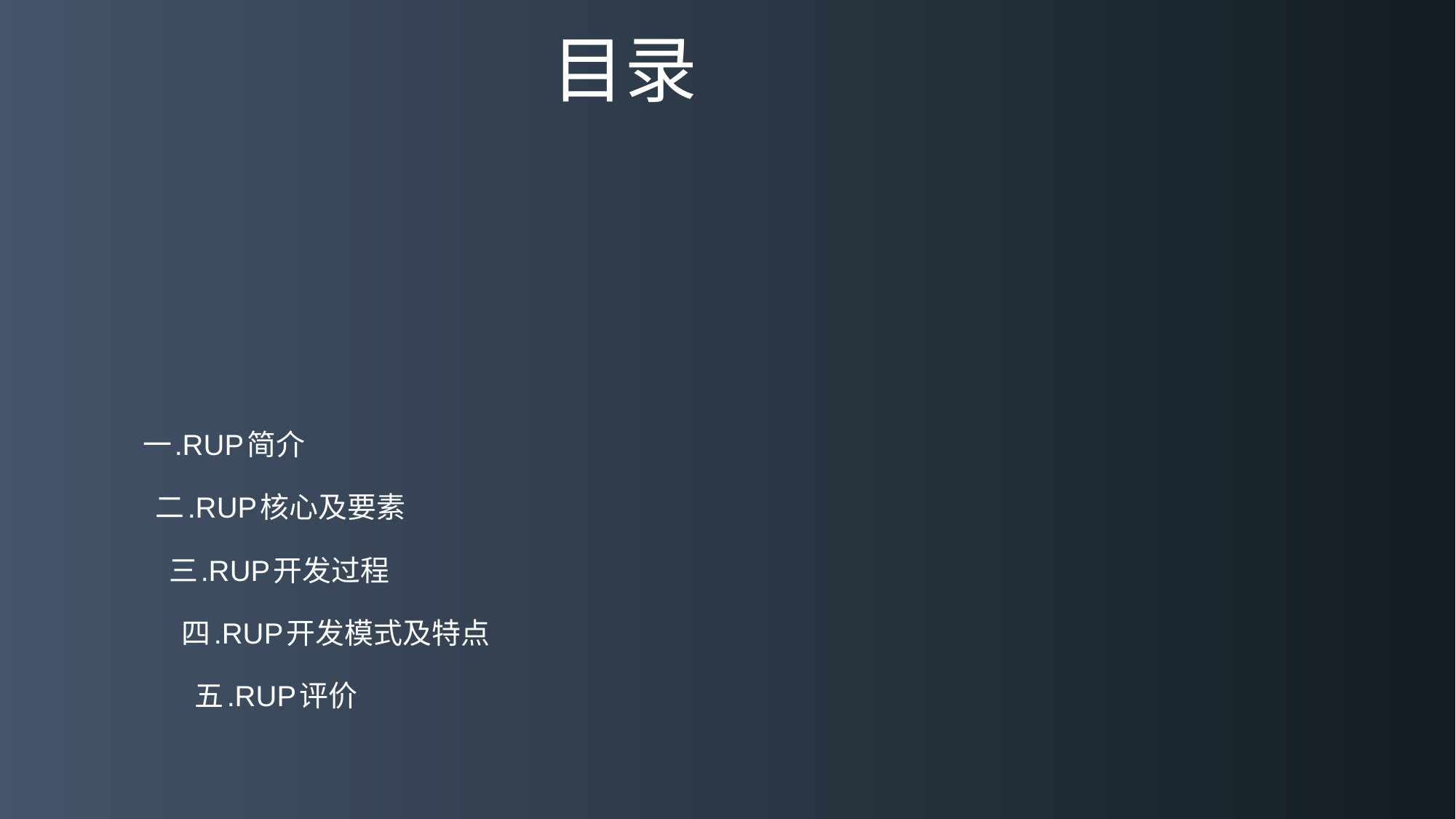

目录
# 一.RUP简介 二.RUP核心及要素 三.RUP开发过程 四.RUP开发模式及特点 五.RUP评价